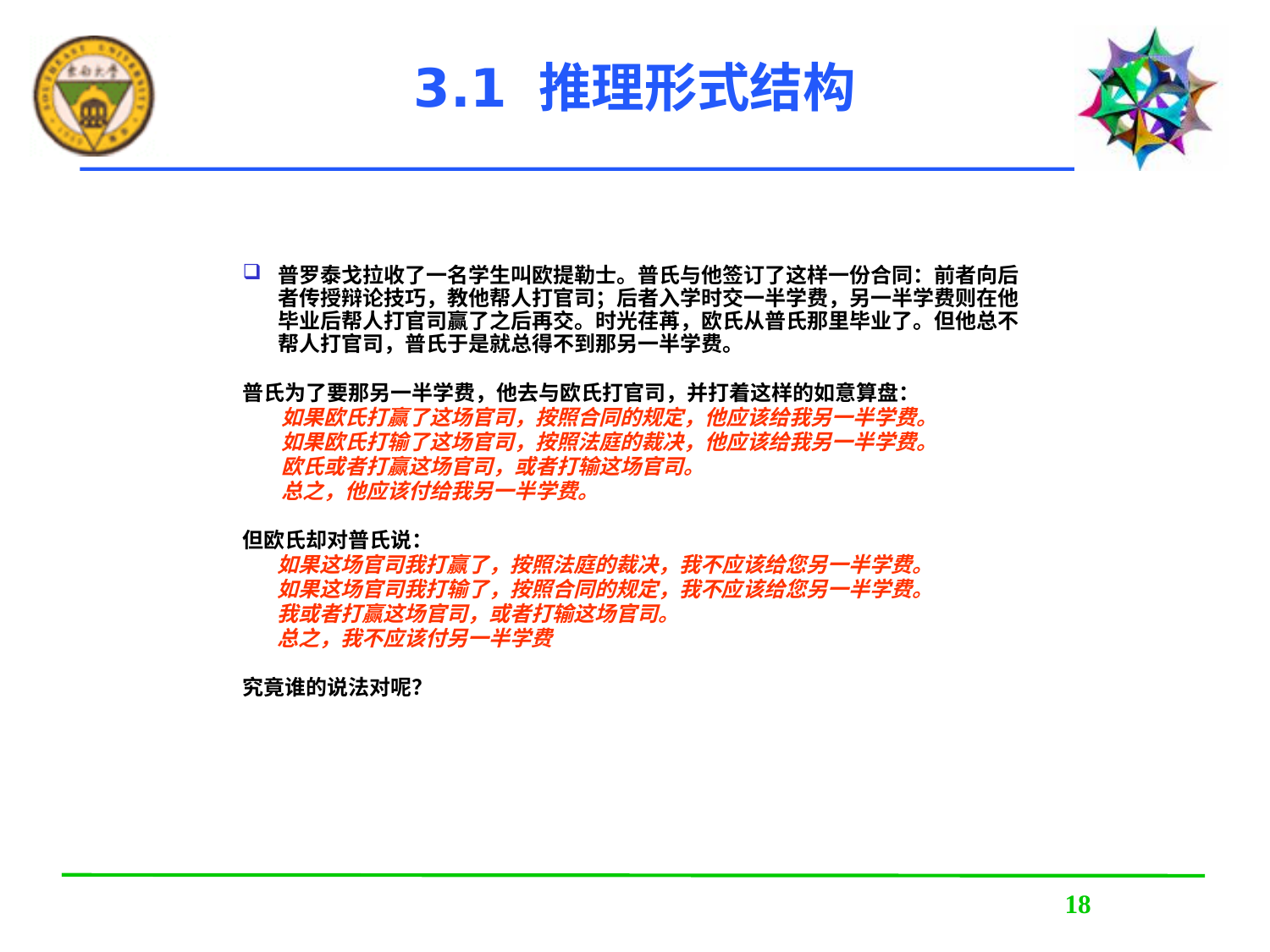

# 3.1 推理形式结构
普罗泰戈拉收了一名学生叫欧提勒士。普氏与他签订了这样一份合同：前者向后者传授辩论技巧，教他帮人打官司；后者入学时交一半学费，另一半学费则在他毕业后帮人打官司赢了之后再交。时光荏苒，欧氏从普氏那里毕业了。但他总不帮人打官司，普氏于是就总得不到那另一半学费。

普氏为了要那另一半学费，他去与欧氏打官司，并打着这样的如意算盘：
       如果欧氏打赢了这场官司，按照合同的规定，他应该给我另一半学费。
       如果欧氏打输了这场官司，按照法庭的裁决，他应该给我另一半学费。
       欧氏或者打赢这场官司，或者打输这场官司。
       总之，他应该付给我另一半学费。

但欧氏却对普氏说：
      如果这场官司我打赢了，按照法庭的裁决，我不应该给您另一半学费。
      如果这场官司我打输了，按照合同的规定，我不应该给您另一半学费。
      我或者打赢这场官司，或者打输这场官司。
      总之，我不应该付另一半学费

究竟谁的说法对呢？